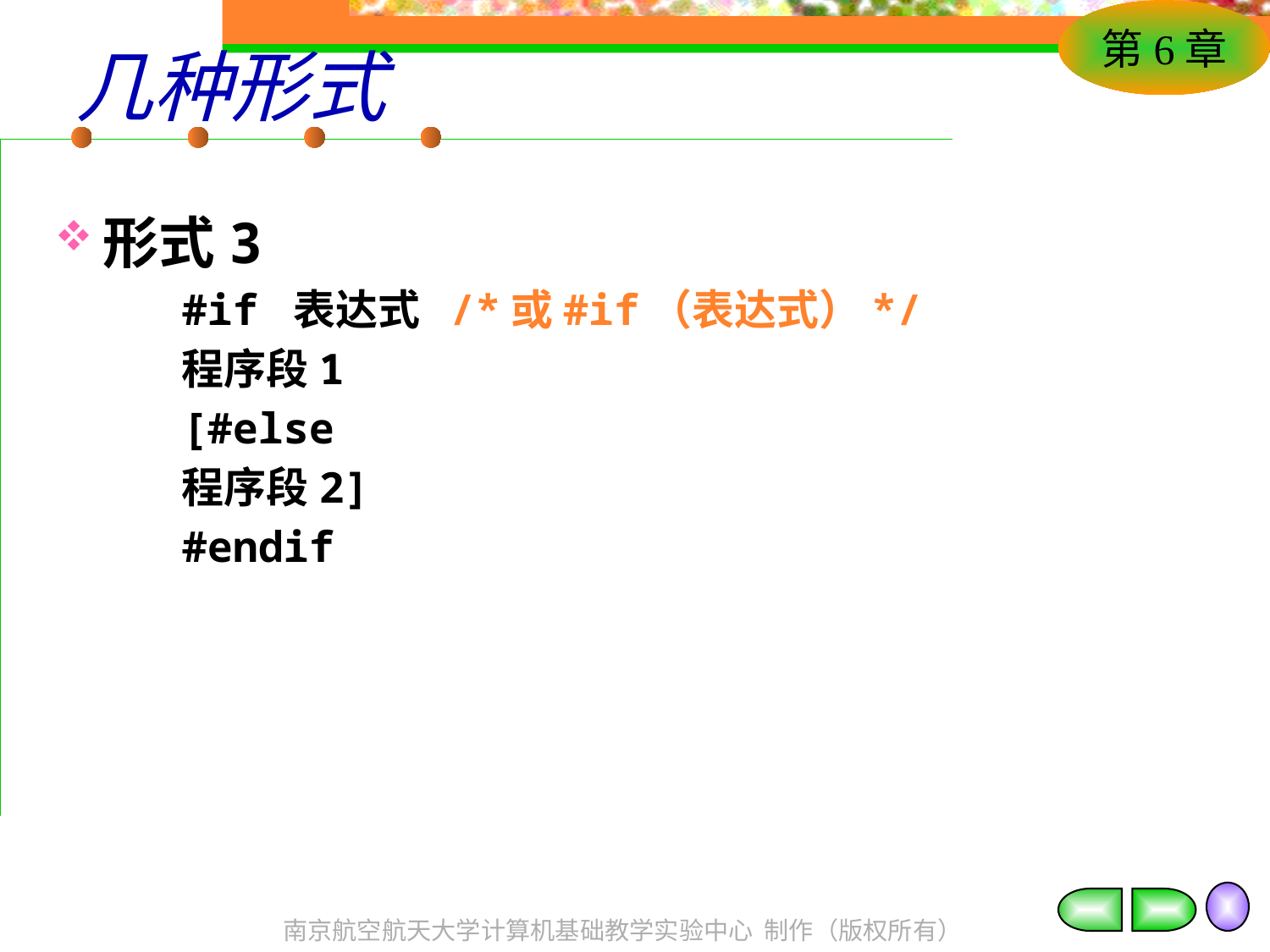

# 几种形式
形式3
#if 表达式  /*或#if（表达式）*/
程序段1
[#else
程序段2]
#endif